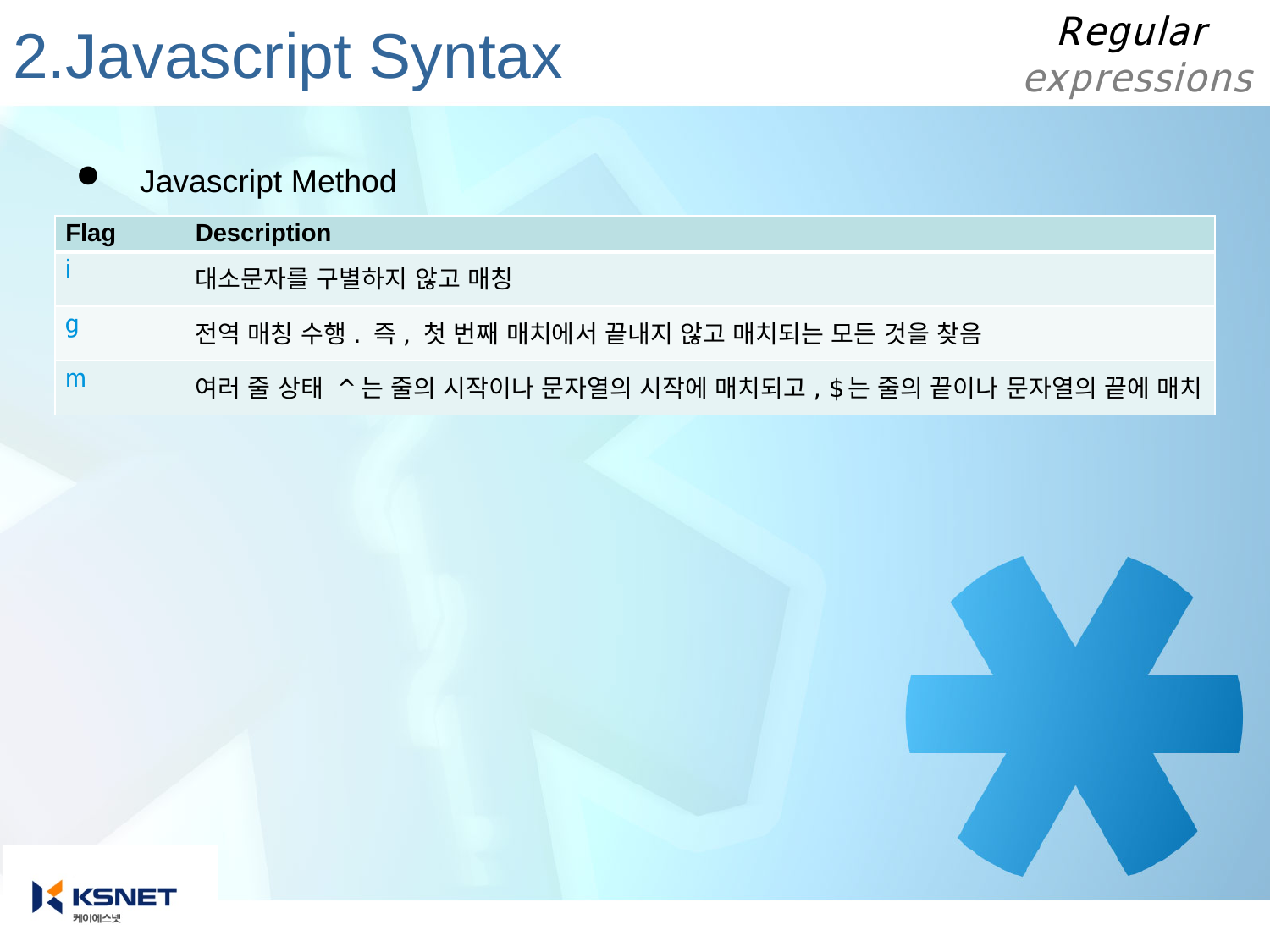

# 2.Javascript Syntax

Javascript Method

| Flag | Description |
| --- | --- |
| i | 대소문자를 구별하지 않고 매칭 |
| g | 전역 매칭 수행. 즉, 첫 번째 매치에서 끝내지 않고 매치되는 모든 것을 찾음 |
| m | 여러 줄 상태 ^는 줄의 시작이나 문자열의 시작에 매치되고, $는 줄의 끝이나 문자열의 끝에 매치 |